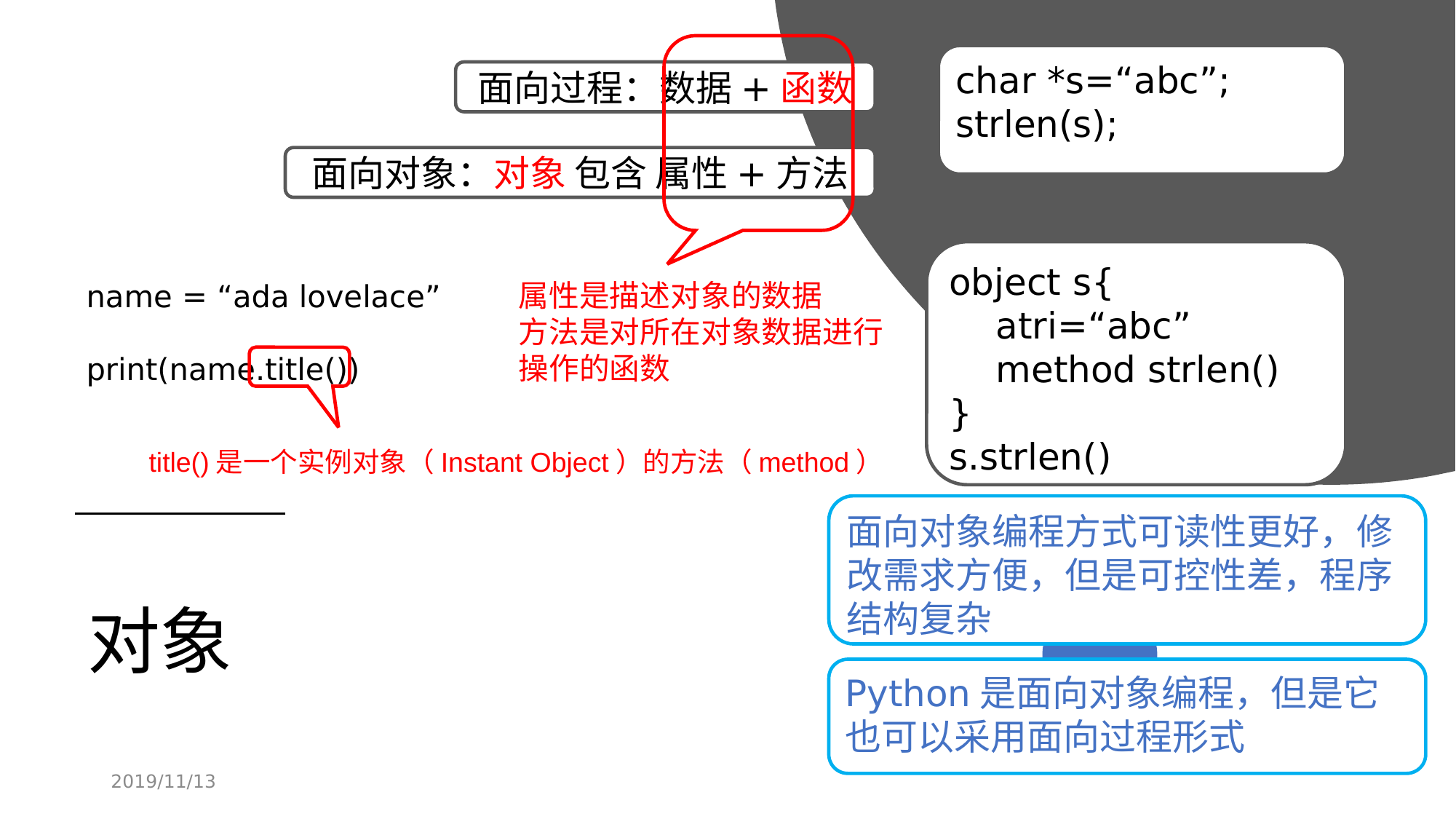

char *s=“abc”;
strlen(s);
面向过程：数据+函数
面向对象：对象 包含 属性+方法
object s{
    atri=“abc”
    method strlen()
}
s.strlen()
属性是描述对象的数据
方法是对所在对象数据进行操作的函数
name = “ada lovelace”

print(name.title())

title()是一个实例对象（Instant Object）的方法（method）
面向对象编程方式可读性更好，修改需求方便，但是可控性差，程序结构复杂
# 对象

Python是面向对象编程，但是它也可以采用面向过程形式
2019/11/13
高级算法语言和程序设计
9